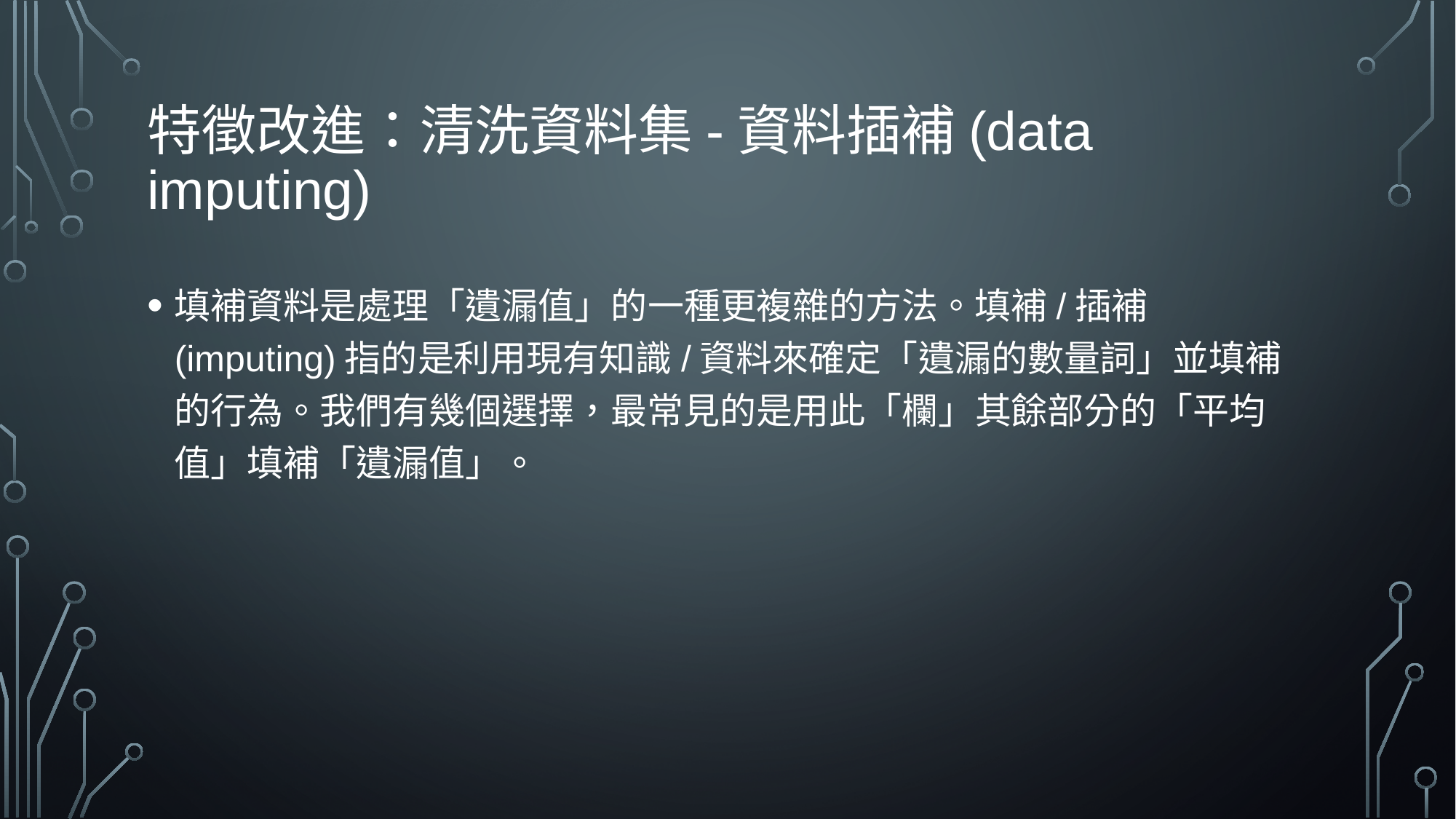

# 特徵改進：清洗資料集-資料插補(data imputing)
填補資料是處理「遺漏值」的一種更複雜的方法。填補/插補(imputing)指的是利用現有知識/資料來確定「遺漏的數量詞」並填補的行為。我們有幾個選擇，最常見的是用此「欄」其餘部分的「平均值」填補「遺漏值」。